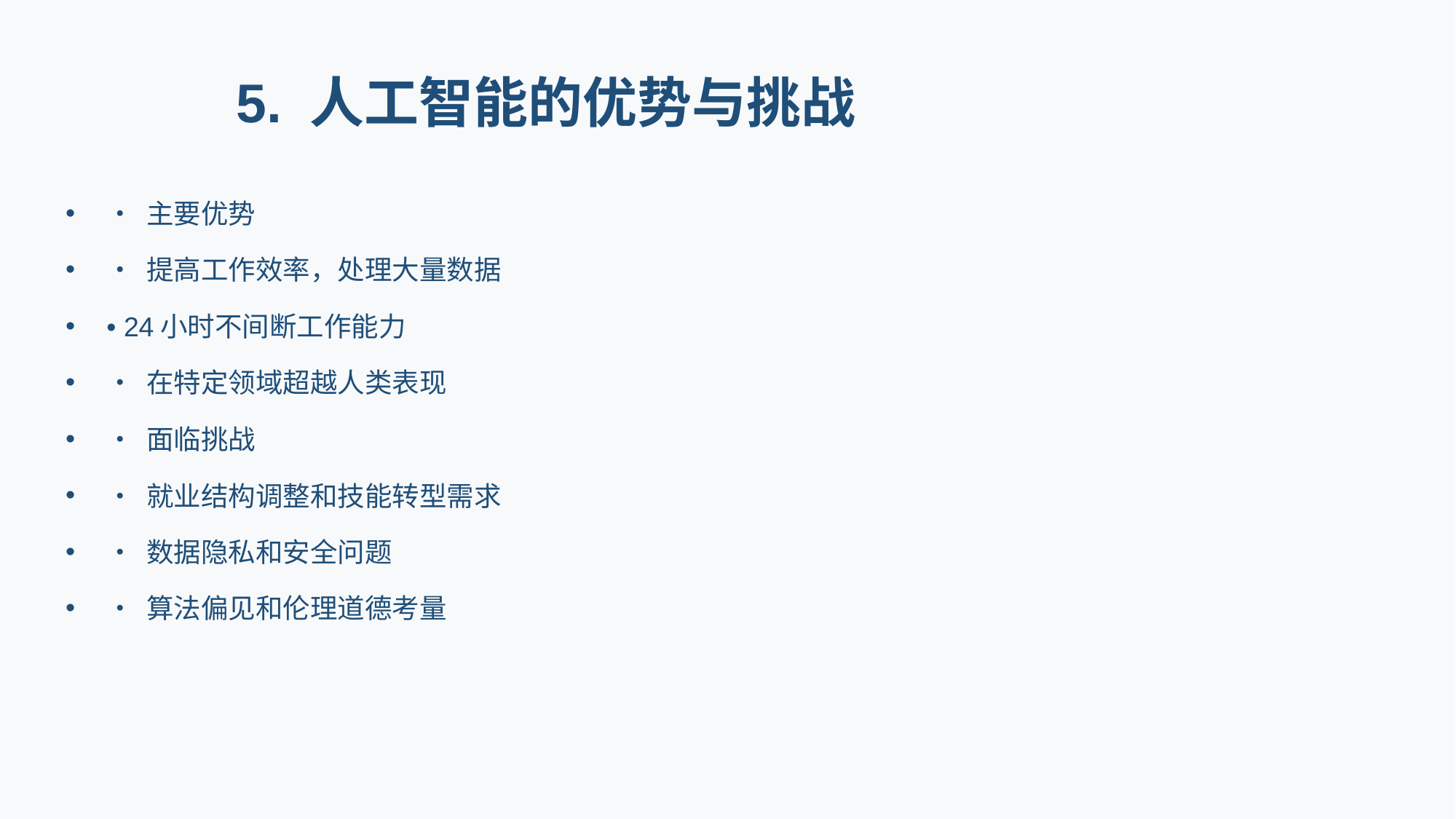

# 5. 人工智能的优势与挑战
• 主要优势
• 提高工作效率，处理大量数据
• 24小时不间断工作能力
• 在特定领域超越人类表现
• 面临挑战
• 就业结构调整和技能转型需求
• 数据隐私和安全问题
• 算法偏见和伦理道德考量